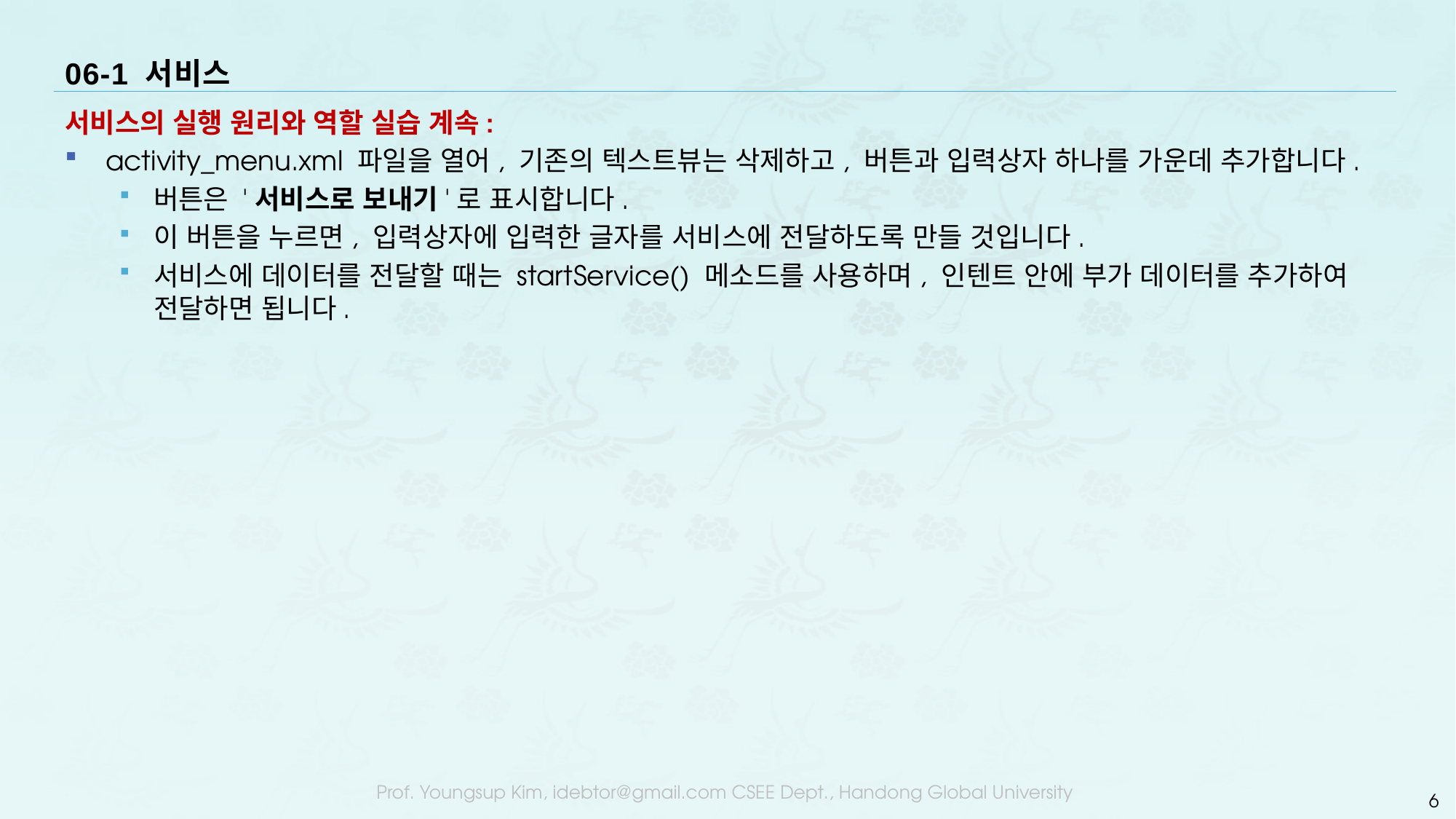

# 06-1 서비스
서비스의 실행 원리와 역할 실습 계속:
activity_menu.xml 파일을 열어, 기존의 텍스트뷰는 삭제하고, 버튼과 입력상자 하나를 가운데 추가합니다.
버튼은 '서비스로 보내기'로 표시합니다.
이 버튼을 누르면, 입력상자에 입력한 글자를 서비스에 전달하도록 만들 것입니다.
서비스에 데이터를 전달할 때는 startService() 메소드를 사용하며, 인텐트 안에 부가 데이터를 추가하여 전달하면 됩니다.
6